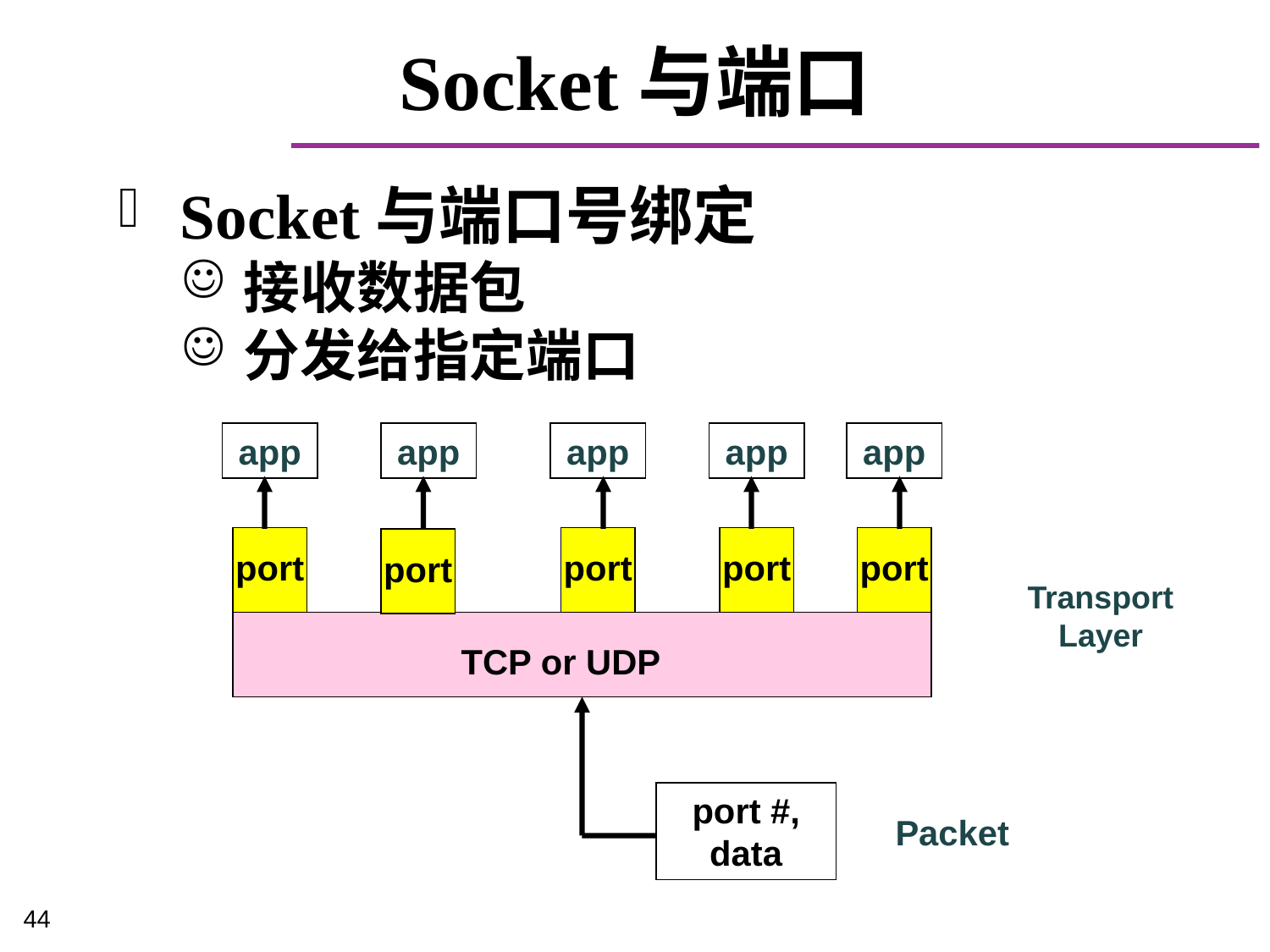

# Socket与端口
Socket与端口号绑定
接收数据包
分发给指定端口
app
app
app
app
app

port
port
port
port
port
Transport Layer

TCP or UDP

port #, data
Packet

44